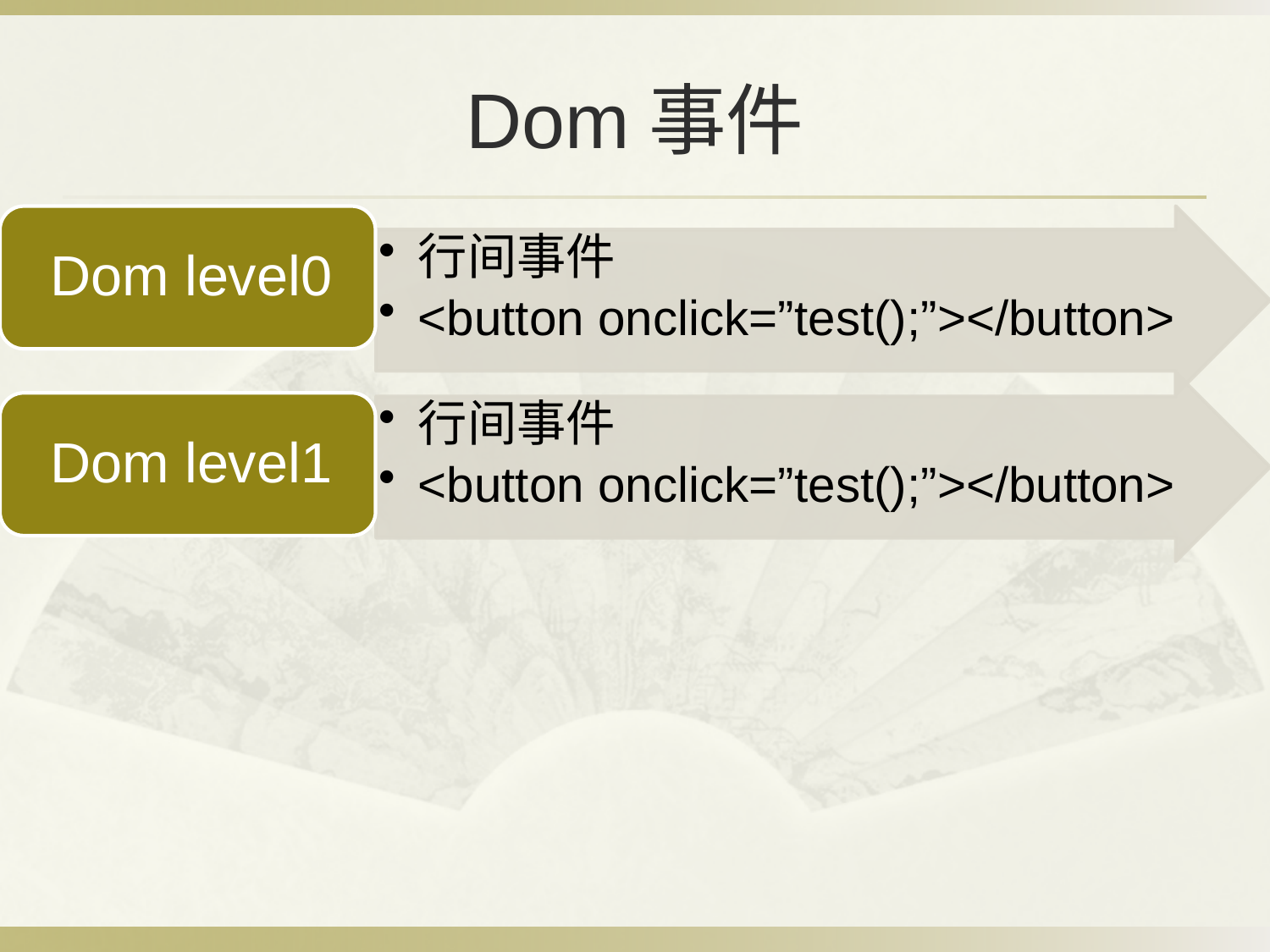

# Dom事件
行间事件
<button onclick=”test();”></button>
Dom level0
行间事件
<button onclick=”test();”></button>
Dom level1